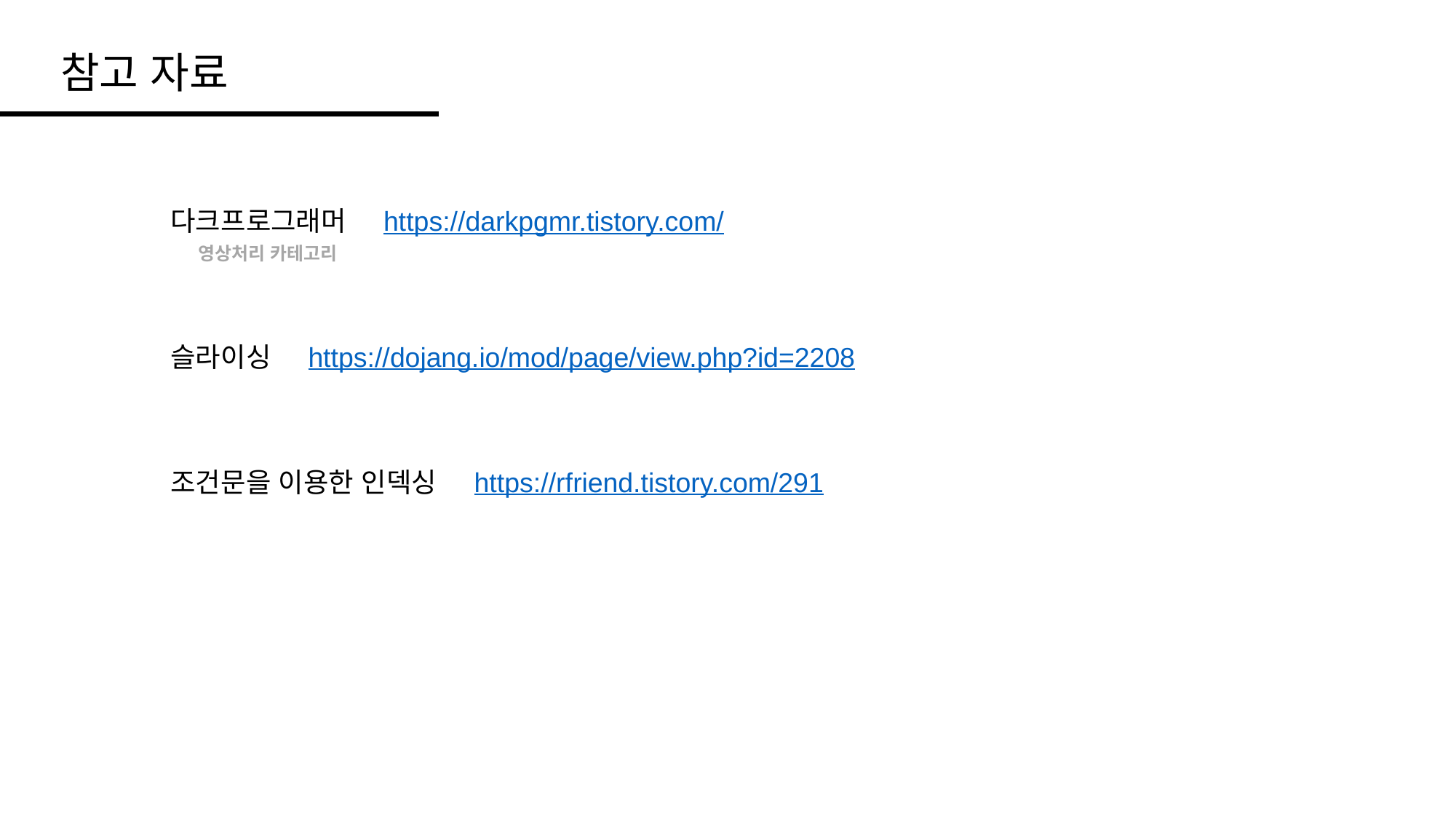

참고 자료
다크프로그래머    https://darkpgmr.tistory.com/
영상처리 카테고리
슬라이싱    https://dojang.io/mod/page/view.php?id=2208
조건문을 이용한 인덱싱    https://rfriend.tistory.com/291